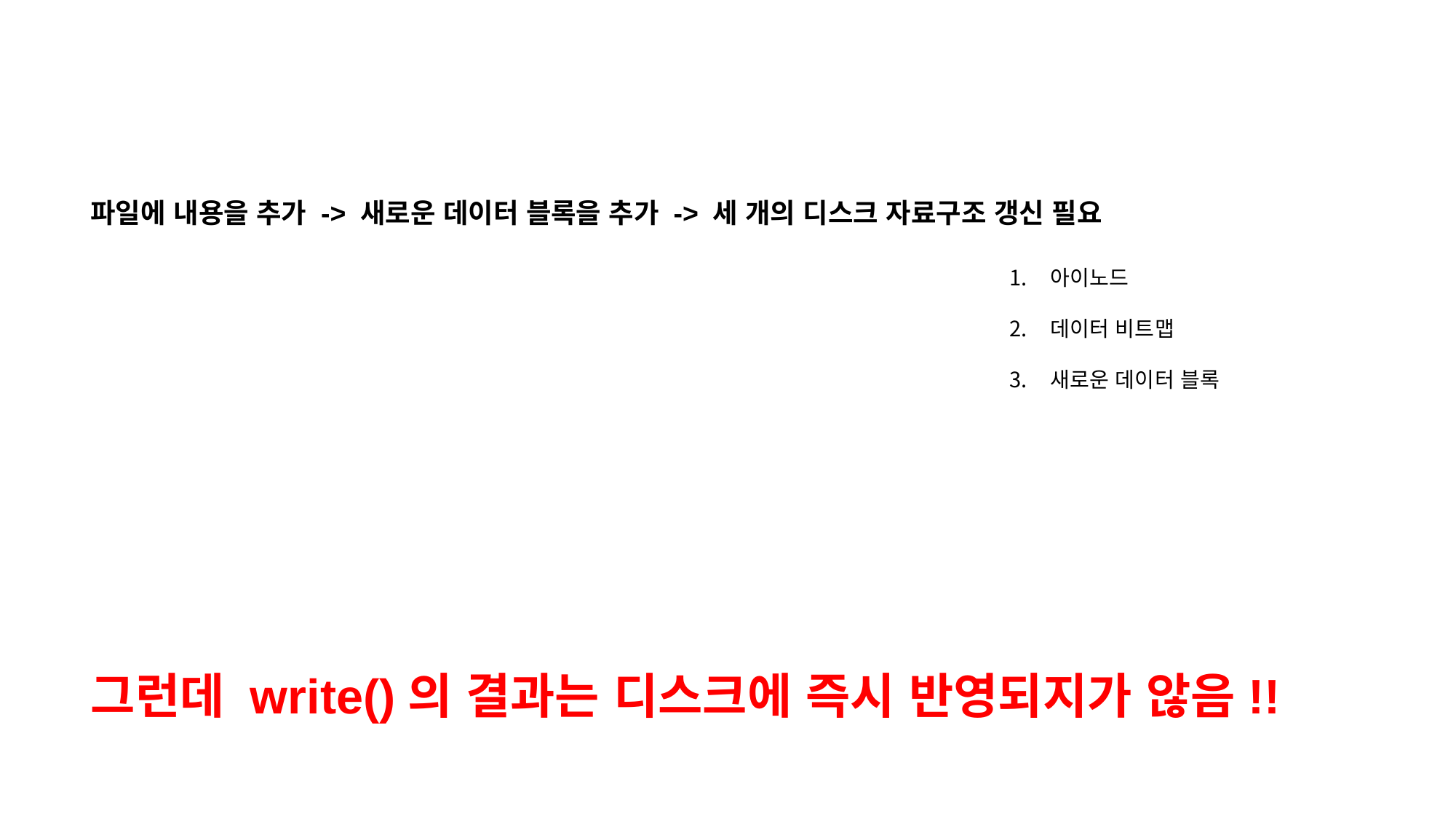

파일에 내용을 추가 -> 새로운 데이터 블록을 추가 -> 세 개의 디스크 자료구조 갱신 필요
아이노드

데이터 비트맵

새로운 데이터 블록
그런데 write()의 결과는 디스크에 즉시 반영되지가 않음!!